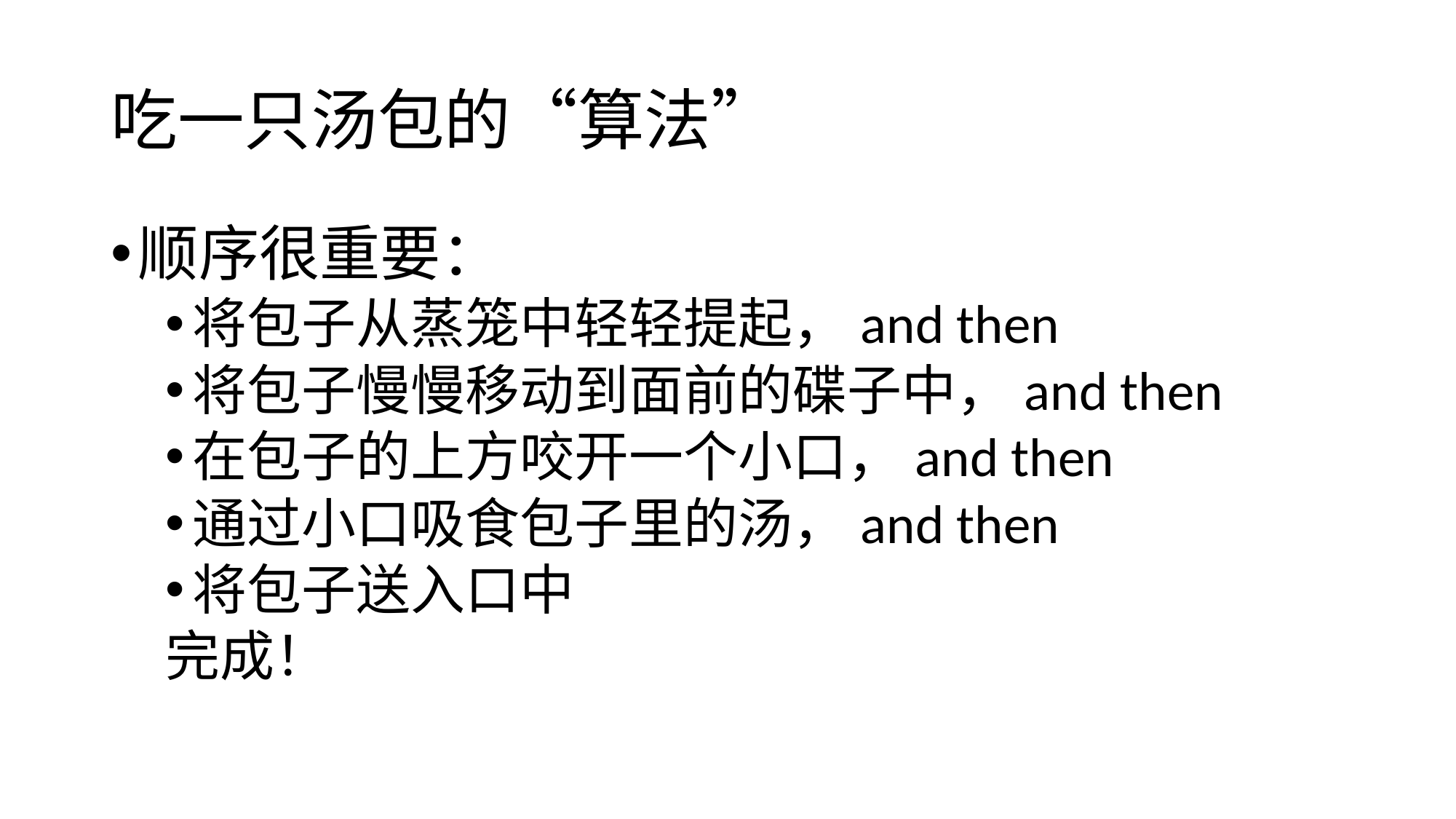

# 吃一只汤包的“算法”
顺序很重要：
将包子从蒸笼中轻轻提起，and then
将包子慢慢移动到面前的碟子中，and then
在包子的上方咬开一个小口，and then
通过小口吸食包子里的汤，and then
将包子送入口中
完成！